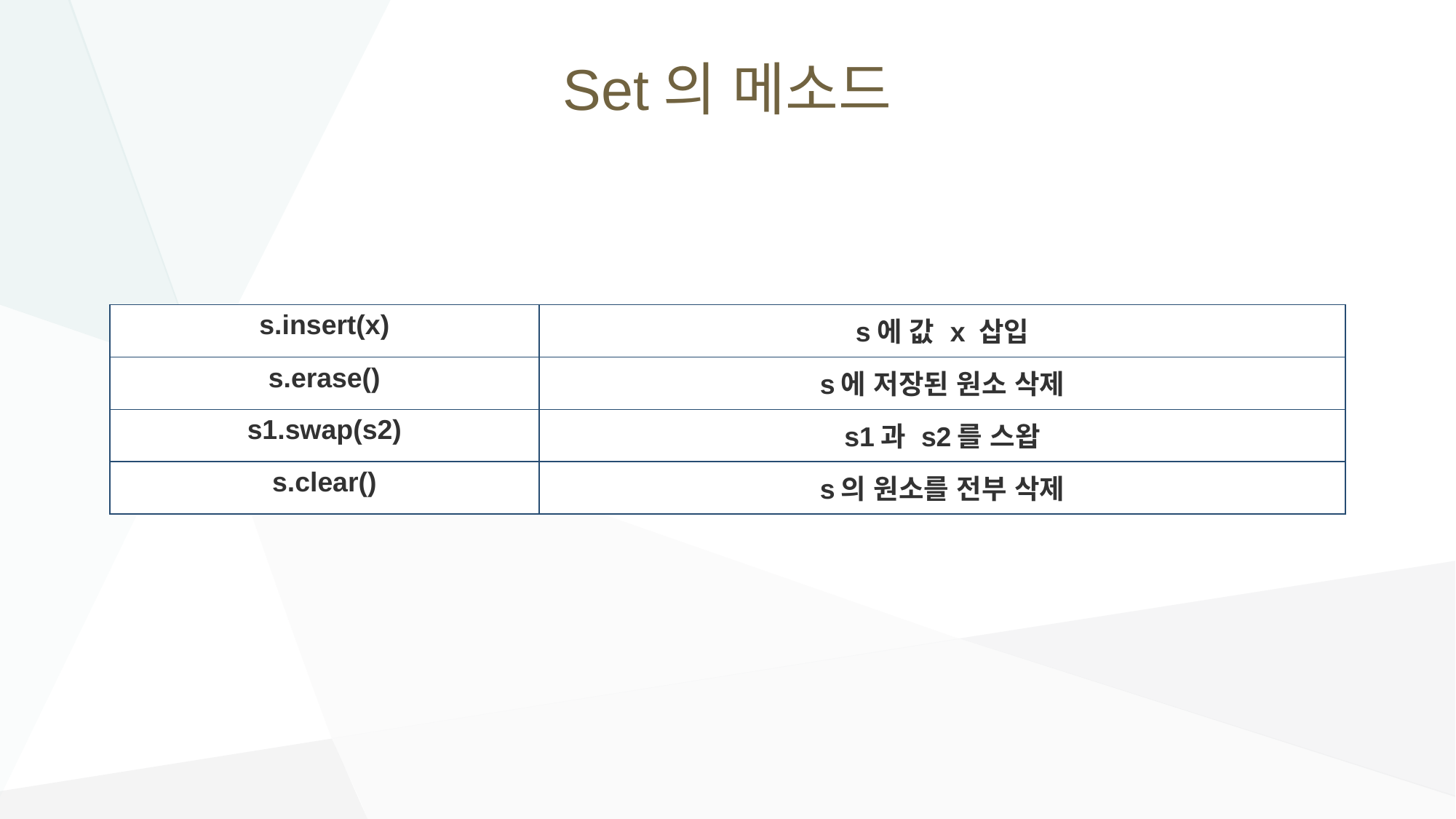

Set의 메소드
| s.insert(x) | s에 값 x 삽입 |
| --- | --- |
| s.erase() | s에 저장된 원소 삭제 |
| s1.swap(s2) | s1과 s2를 스왑 |
| s.clear() | s의 원소를 전부 삭제 |